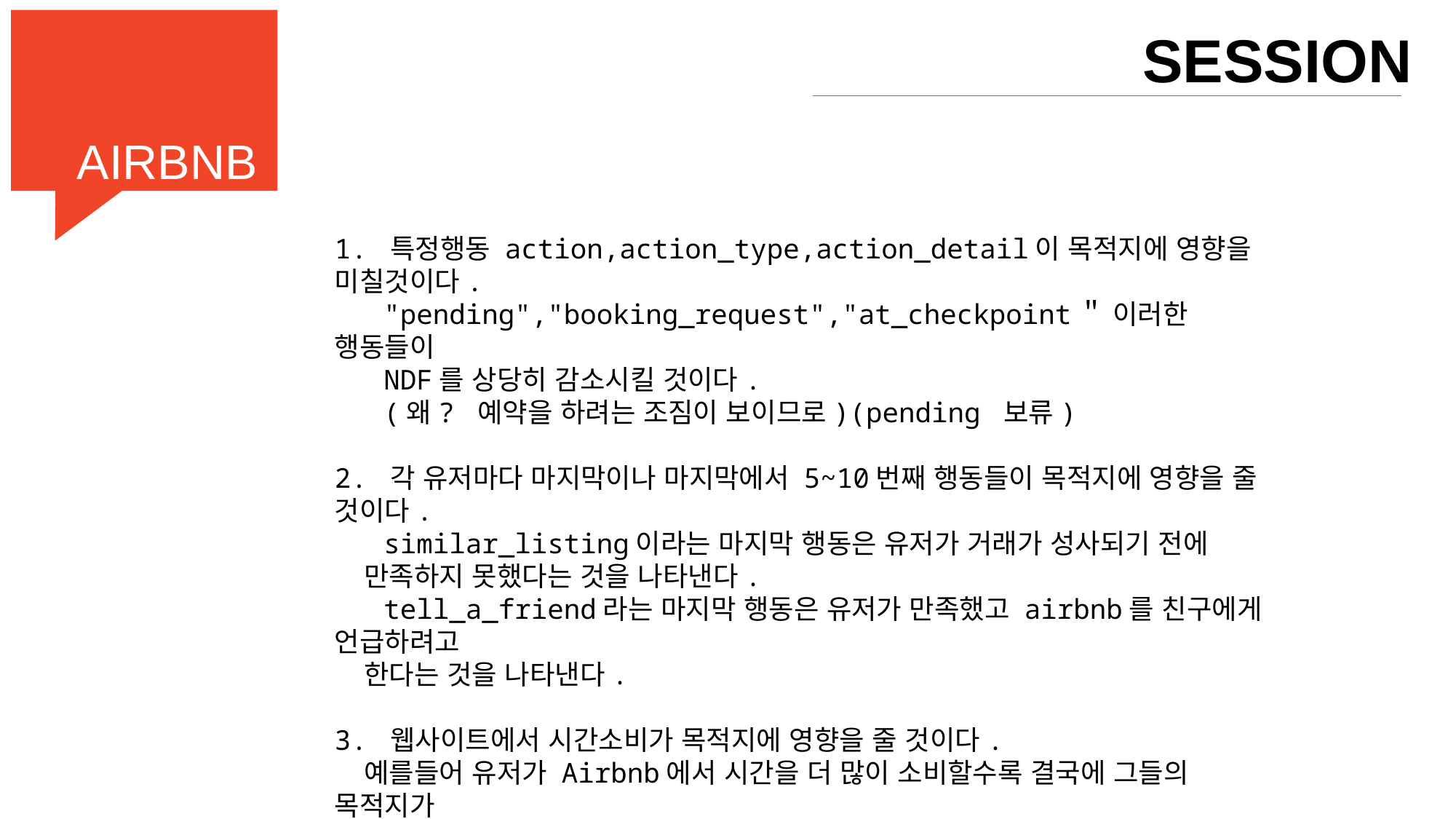

AGE_GENDER_BKTS
TRAIN2
SESSION
AIRBNB
AIRBNB
1. 특정행동 action,action_type,action_detail이 목적지에 영향을 미칠것이다.
   "pending","booking_request","at_checkpoint＂ 이러한 행동들이
   NDF를 상당히 감소시킬 것이다.
   (왜? 예약을 하려는 조짐이 보이므로)(pending 보류)

2. 각 유저마다 마지막이나 마지막에서 5~10번째 행동들이 목적지에 영향을 줄 것이다.
   similar_listing이라는 마지막 행동은 유저가 거래가 성사되기 전에
   만족하지 못했다는 것을 나타낸다.
   tell_a_friend라는 마지막 행동은 유저가 만족했고 airbnb를 친구에게 언급하려고
   한다는 것을 나타낸다.

3. 웹사이트에서 시간소비가 목적지에 영향을 줄 것이다.
   예를들어 유저가 Airbnb에서 시간을 더 많이 소비할수록 결국에 그들의 목적지가
   선택될 것이다.
   크기영향을 제거하기 위해서 secs_elapsed의 합계의 사분위수를 추가했다.